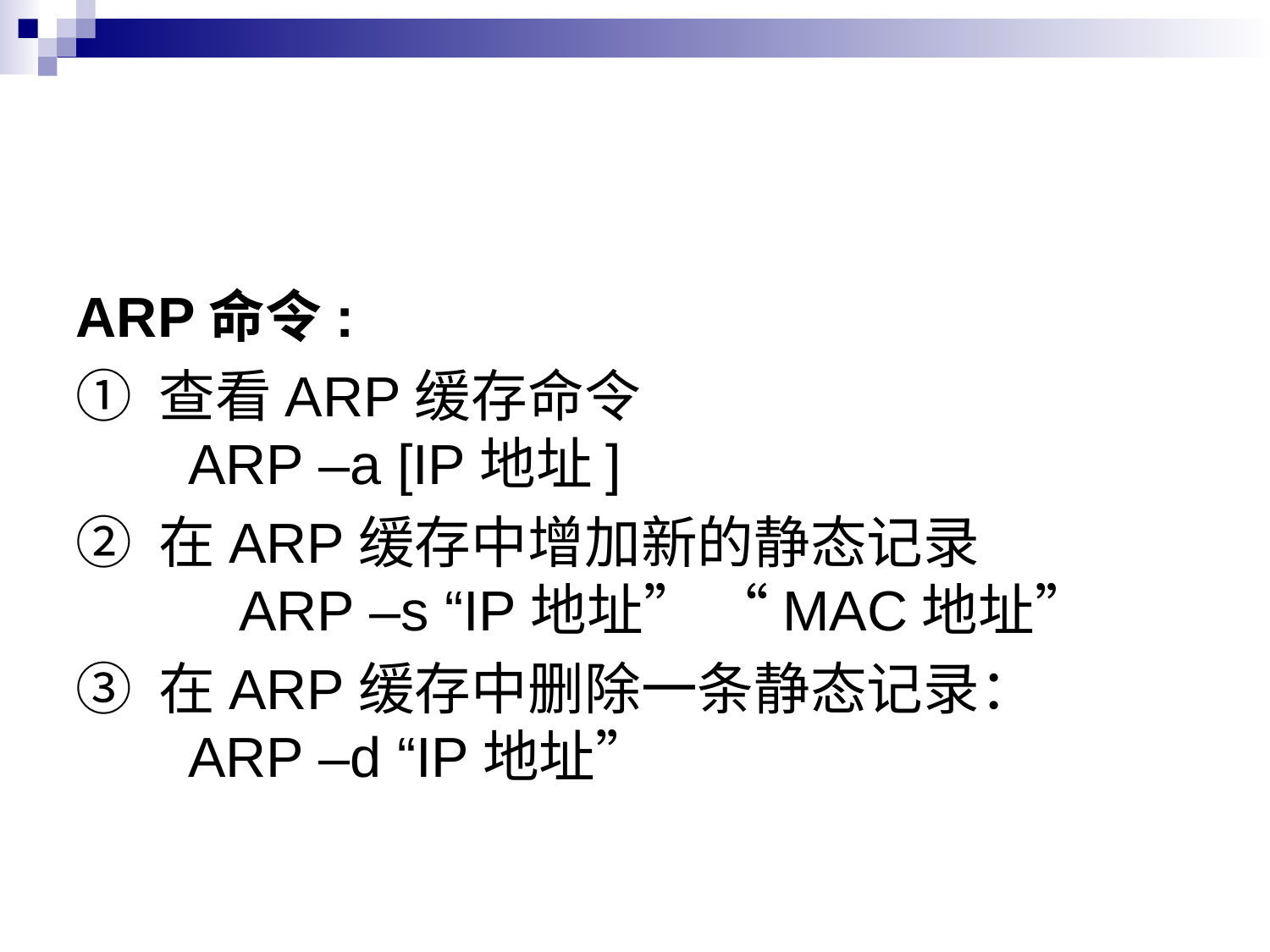

#
ARP命令:
① 查看ARP缓存命令
    ARP –a [IP地址]
② 在ARP缓存中增加新的静态记录
        ARP –s “IP地址” “MAC地址”
③ 在ARP缓存中删除一条静态记录：
    ARP –d “IP地址”